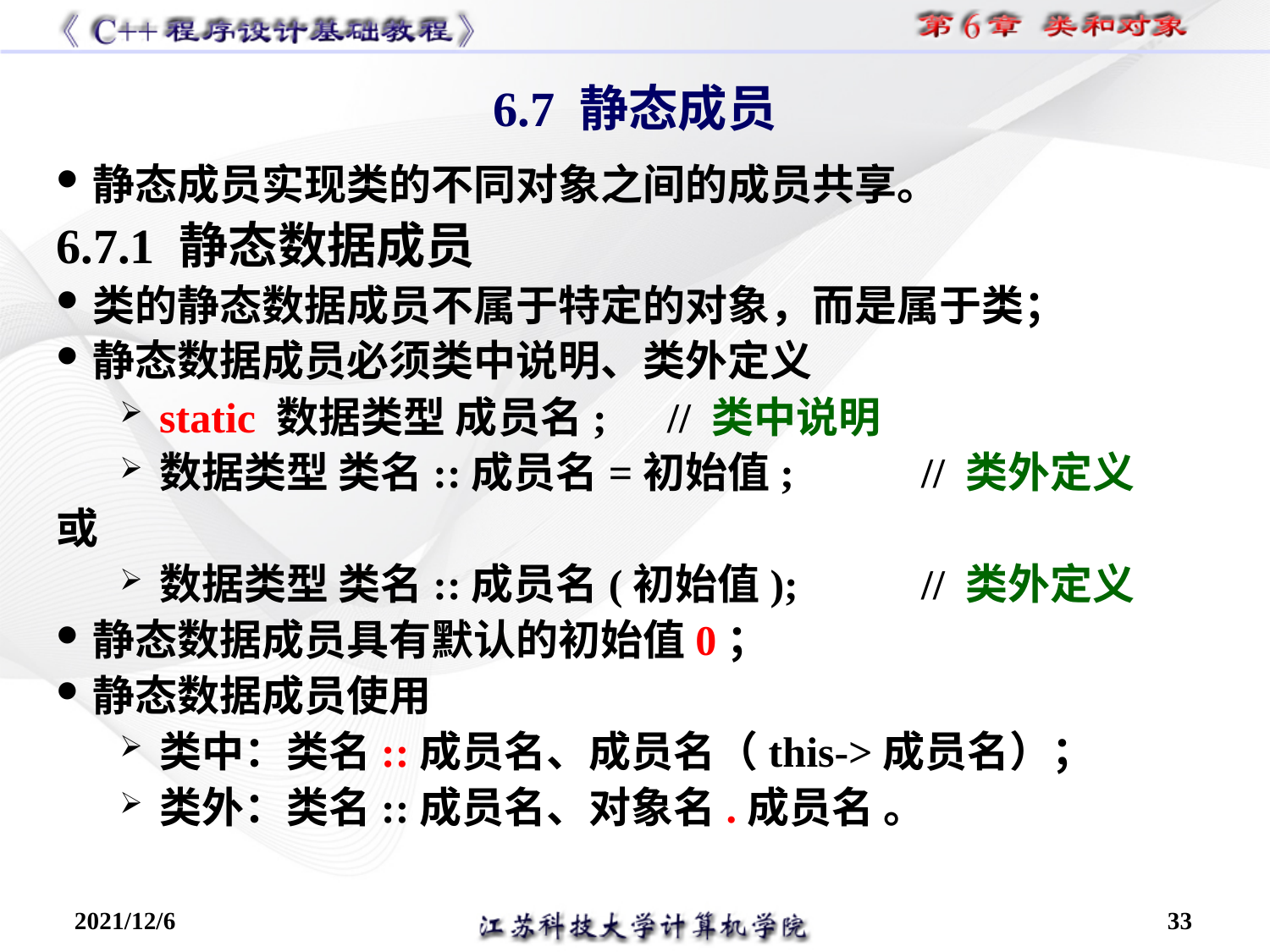

6.7 静态成员
静态成员实现类的不同对象之间的成员共享。
6.7.1 静态数据成员
类的静态数据成员不属于特定的对象，而是属于类；
静态数据成员必须类中说明、类外定义
static 数据类型 成员名;	// 类中说明
数据类型 类名::成员名=初始值; 	// 类外定义
或
数据类型 类名::成员名(初始值); 	// 类外定义
静态数据成员具有默认的初始值0；
静态数据成员使用
类中：类名::成员名、成员名（this->成员名）；
类外：类名::成员名、对象名.成员名 。